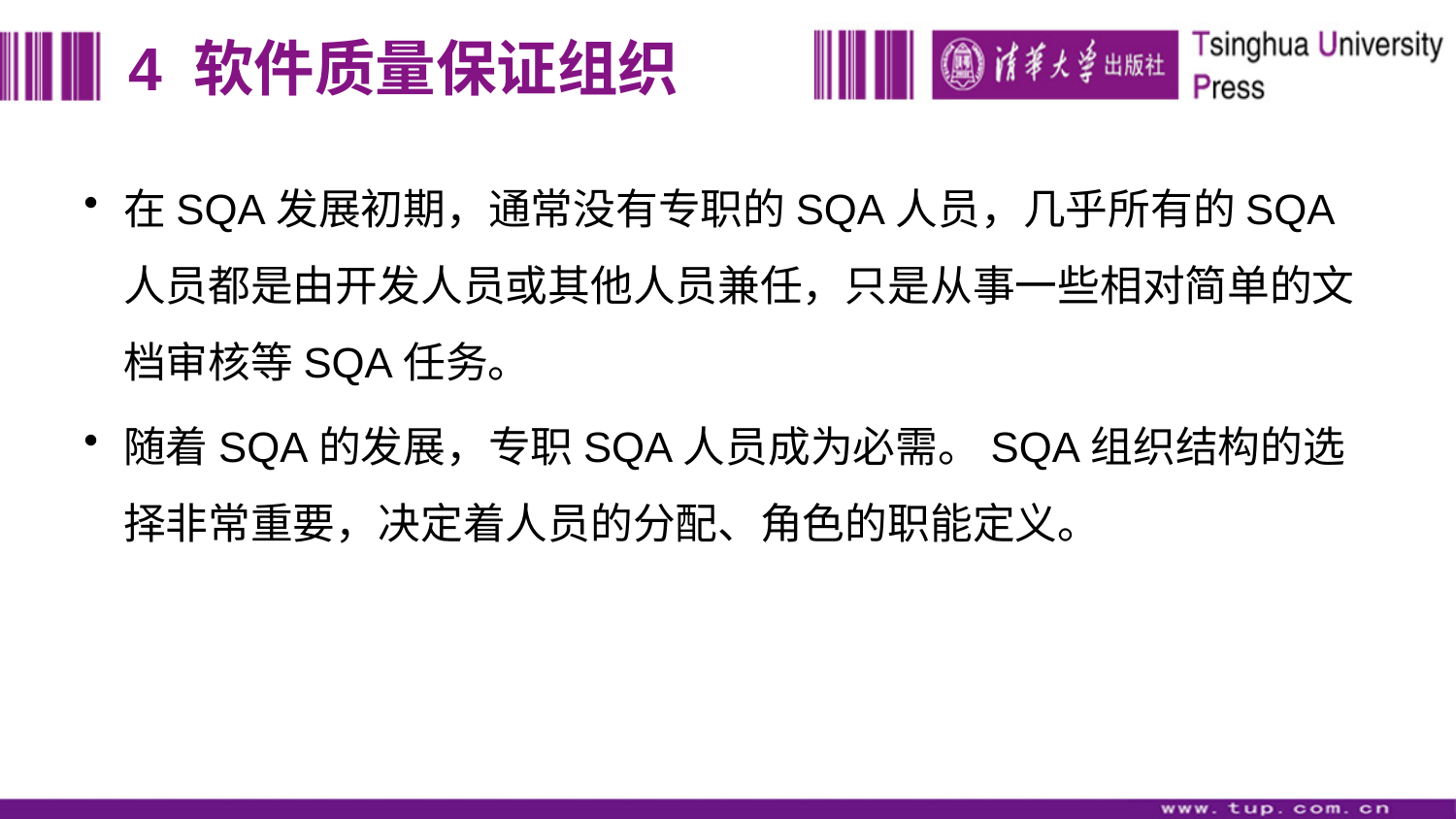

# 4 软件质量保证组织
在SQA发展初期，通常没有专职的SQA人员，几乎所有的SQA人员都是由开发人员或其他人员兼任，只是从事一些相对简单的文档审核等SQA任务。
随着SQA的发展，专职SQA人员成为必需。SQA组织结构的选择非常重要，决定着人员的分配、角色的职能定义。